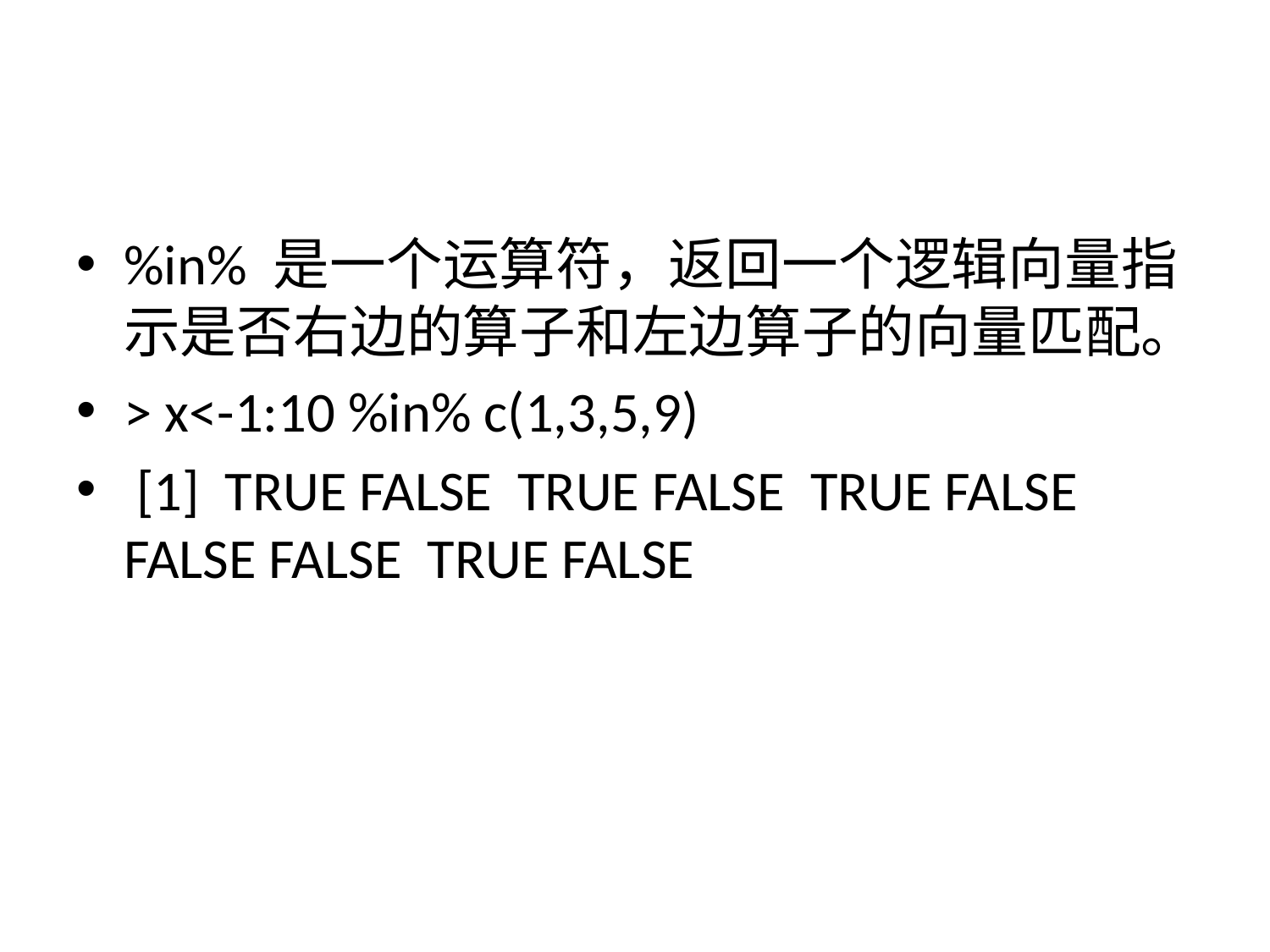

#
%in% 是一个运算符，返回一个逻辑向量指示是否右边的算子和左边算子的向量匹配。
> x<-1:10 %in% c(1,3,5,9)
 [1]  TRUE FALSE  TRUE FALSE  TRUE FALSE FALSE FALSE  TRUE FALSE